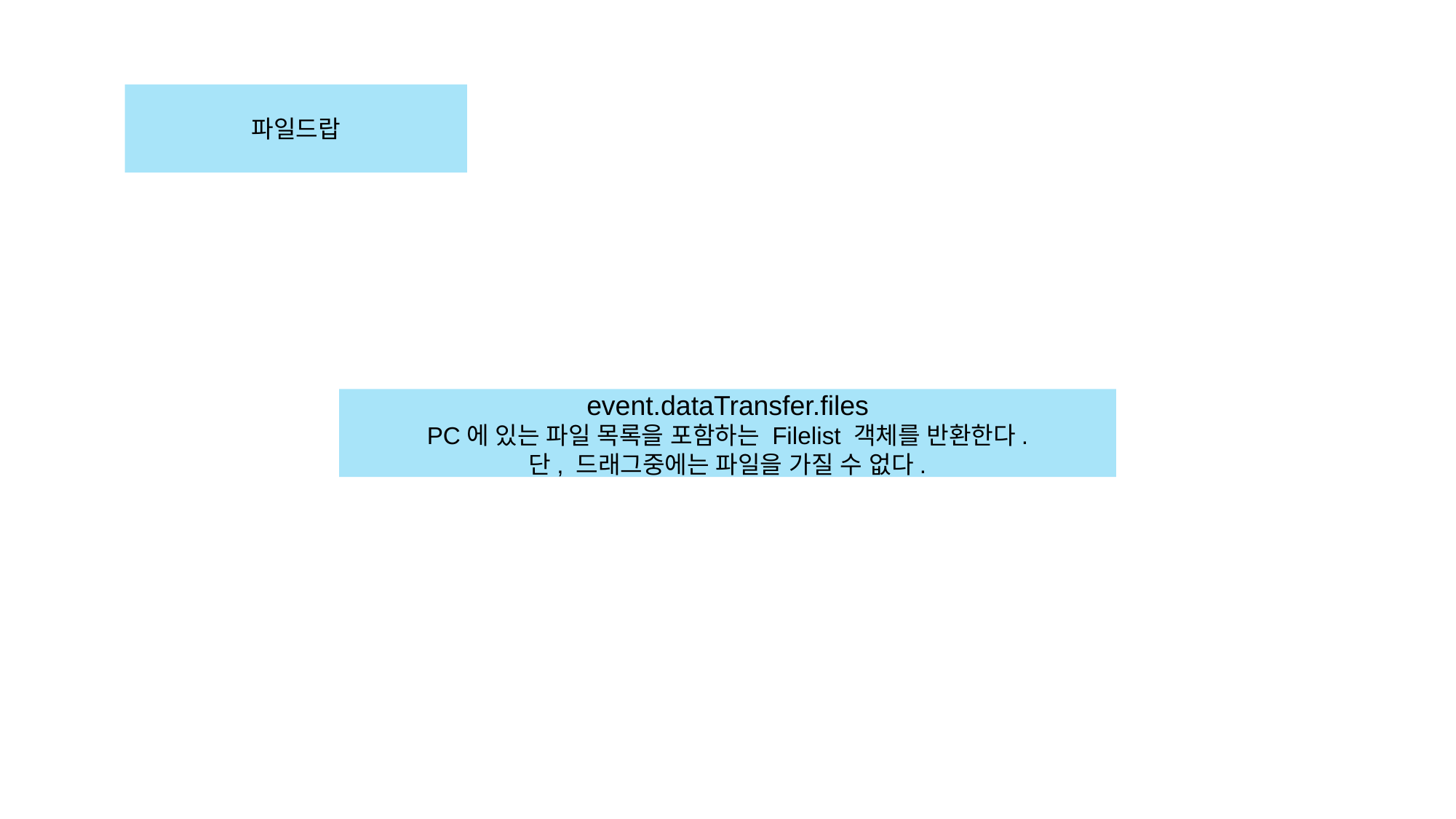

파일드랍
event.dataTransfer.files
PC에 있는 파일 목록을 포함하는 Filelist 객체를 반환한다.
단, 드래그중에는 파일을 가질 수 없다.